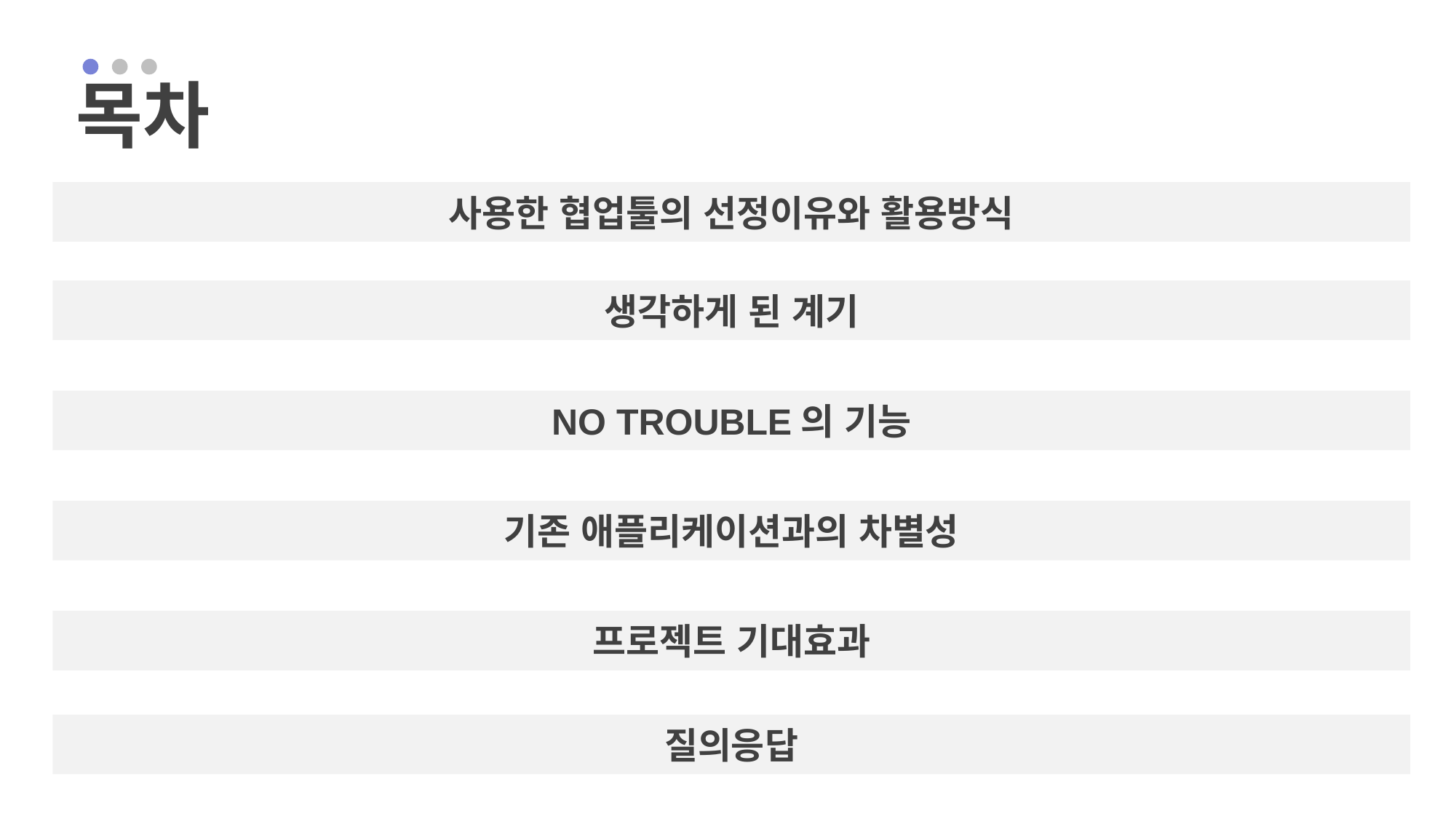

목차
사용한 협업툴의 선정이유와 활용방식
생각하게 된 계기
NO TROUBLE의 기능
기존 애플리케이션과의 차별성
프로젝트 기대효과
질의응답